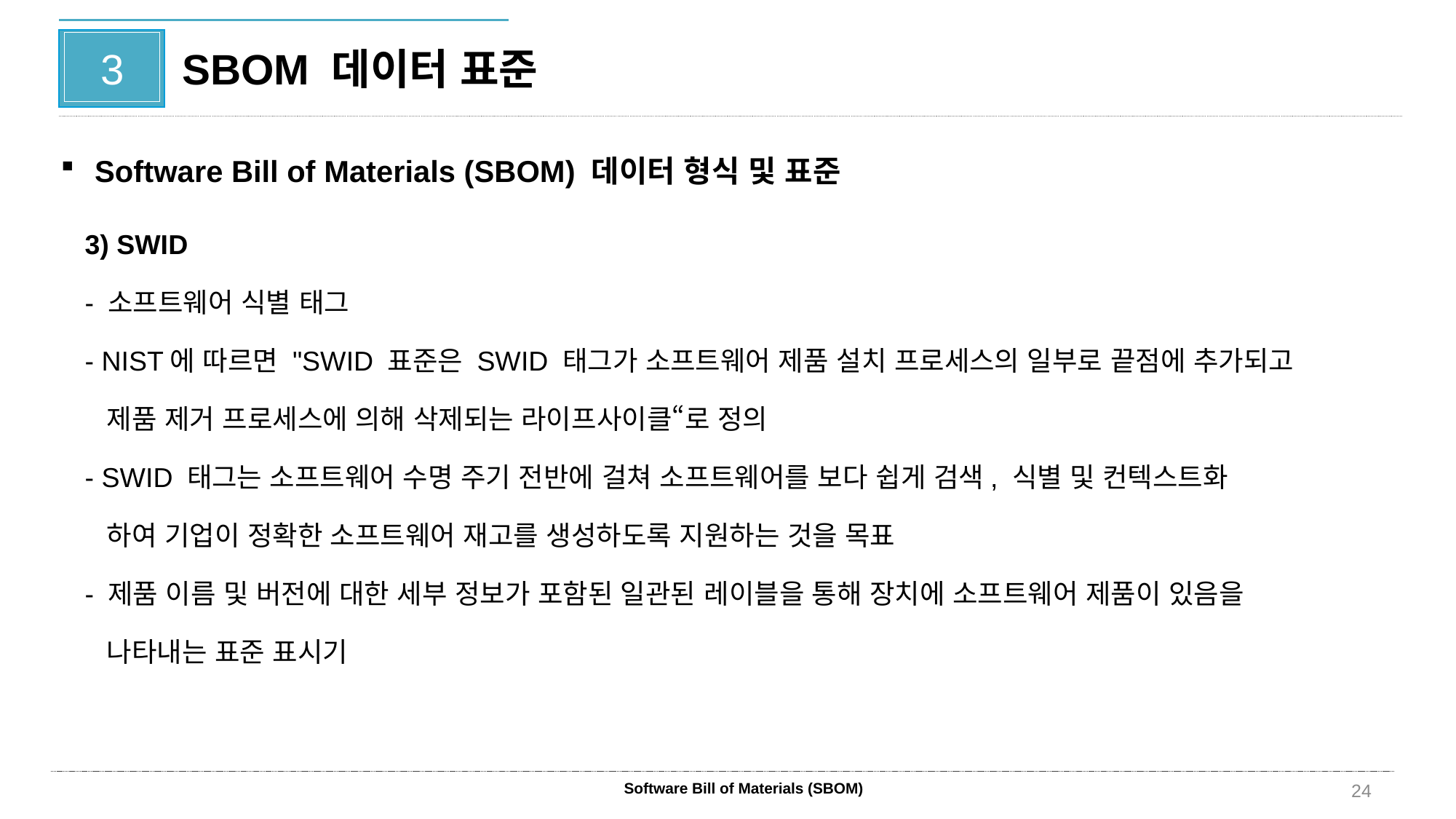

3
SBOM 데이터 표준
Software Bill of Materials (SBOM) 데이터 형식 및 표준
3) SWID
- 소프트웨어 식별 태그
- NIST에 따르면 "SWID 표준은 SWID 태그가 소프트웨어 제품 설치 프로세스의 일부로 끝점에 추가되고
  제품 제거 프로세스에 의해 삭제되는 라이프사이클“로 정의
- SWID 태그는 소프트웨어 수명 주기 전반에 걸쳐 소프트웨어를 보다 쉽게 검색, 식별 및 컨텍스트화
  하여 기업이 정확한 소프트웨어 재고를 생성하도록 지원하는 것을 목표
- 제품 이름 및 버전에 대한 세부 정보가 포함된 일관된 레이블을 통해 장치에 소프트웨어 제품이 있음을
  나타내는 표준 표시기